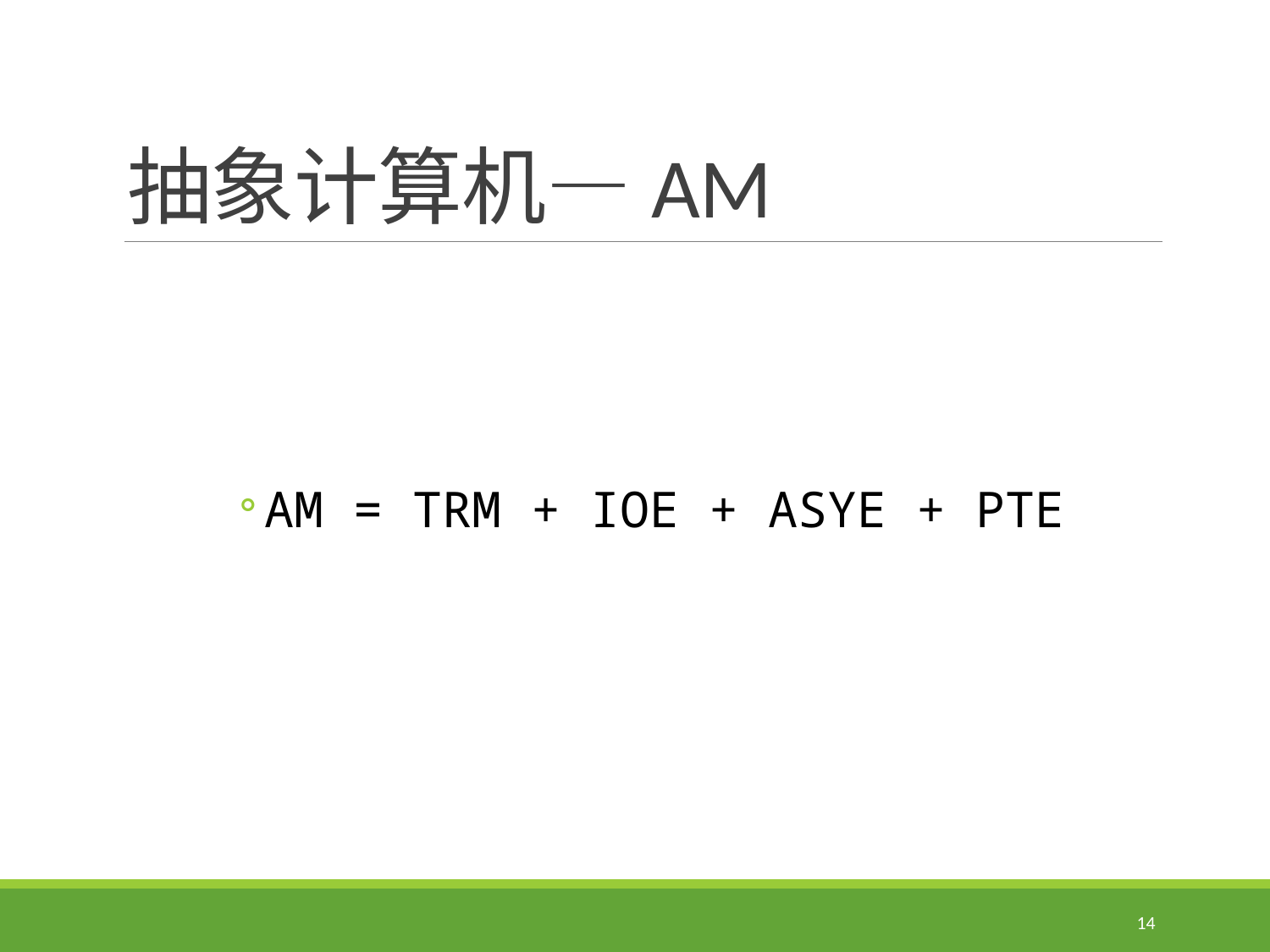

# 抽象计算机—AM

AM = TRM + IOE + ASYE + PTE
14